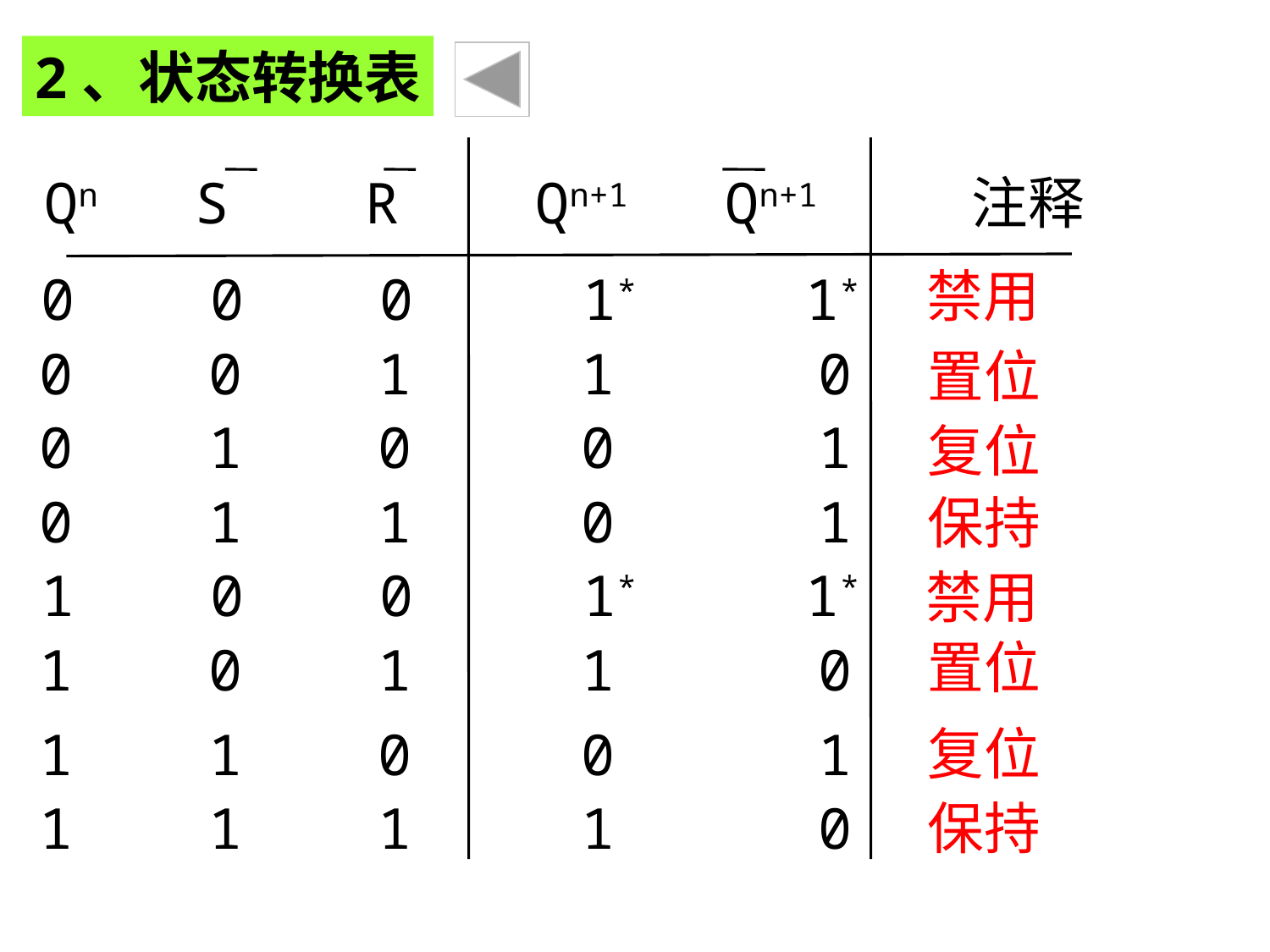

2、状态转换表

Qn     S       R       Qn+1     Qn+1     注释

禁用
0    0    0     1*     1*
0    0    1     1      0
置位
0    1    0     0      1
复位
0    1    1     0      1
保持
1    0    0     1*     1*
禁用
置位
1    0    1     1      0
复位
1    1    0     0      1
保持
1    1    1     1      0
11